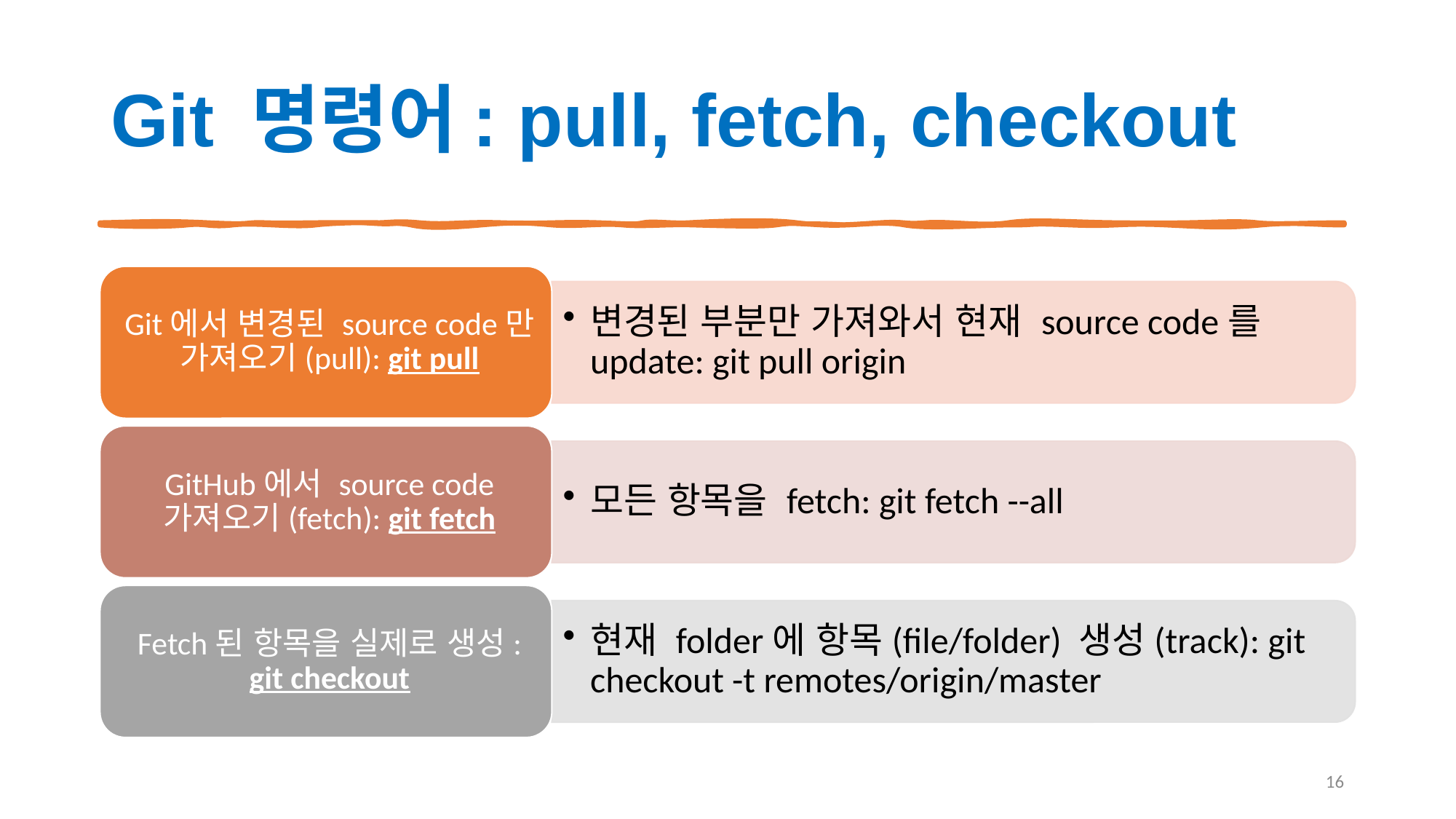

# Git 명령어: pull, fetch, checkout

변경된 부분만 가져와서 현재 source code를 update: git pull origin
Git에서 변경된 source code만 가져오기(pull): git pull
모든 항목을 fetch: git fetch --all
GitHub에서 source code 가져오기(fetch): git fetch
현재 folder에 항목(file/folder) 생성(track): git checkout -t remotes/origin/master
Fetch된 항목을 실제로 생성: git checkout
16